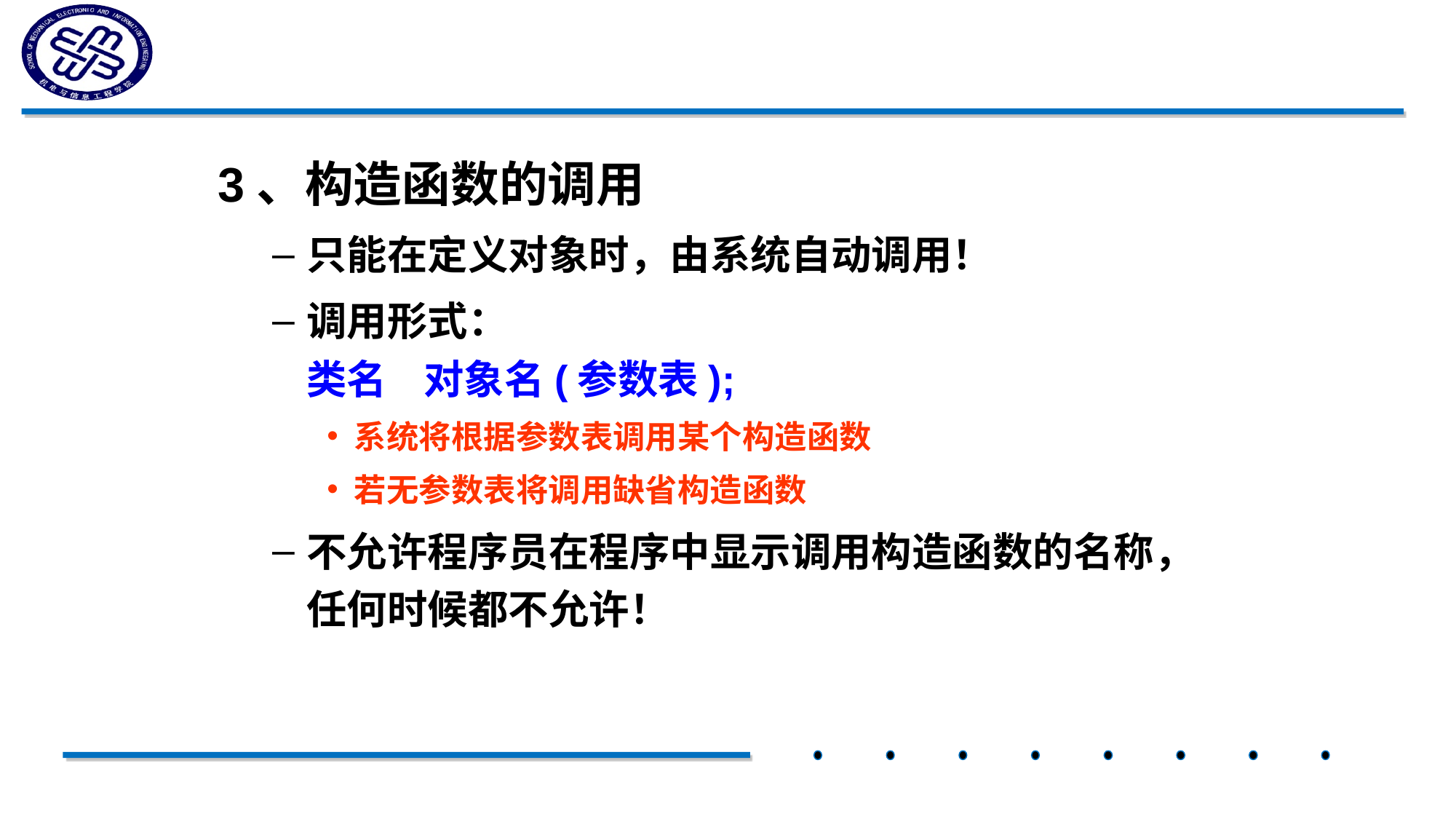

3、构造函数的调用
只能在定义对象时，由系统自动调用！
调用形式：
类名    对象名(参数表);
系统将根据参数表调用某个构造函数
若无参数表将调用缺省构造函数
不允许程序员在程序中显示调用构造函数的名称，任何时候都不允许！